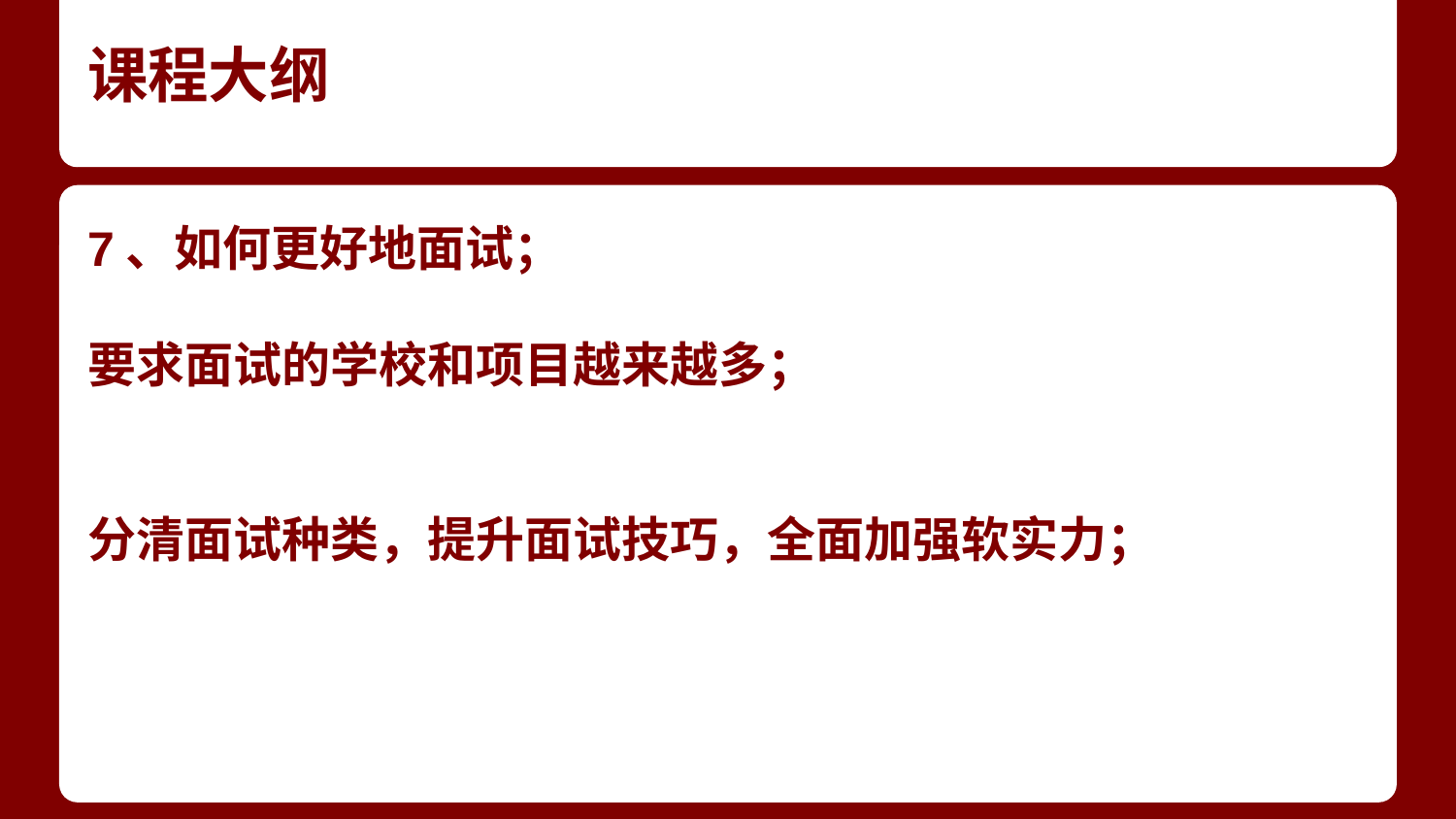

# 课程大纲
7、如何更好地面试；

要求面试的学校和项目越来越多；

分清面试种类，提升面试技巧，全面加强软实力；